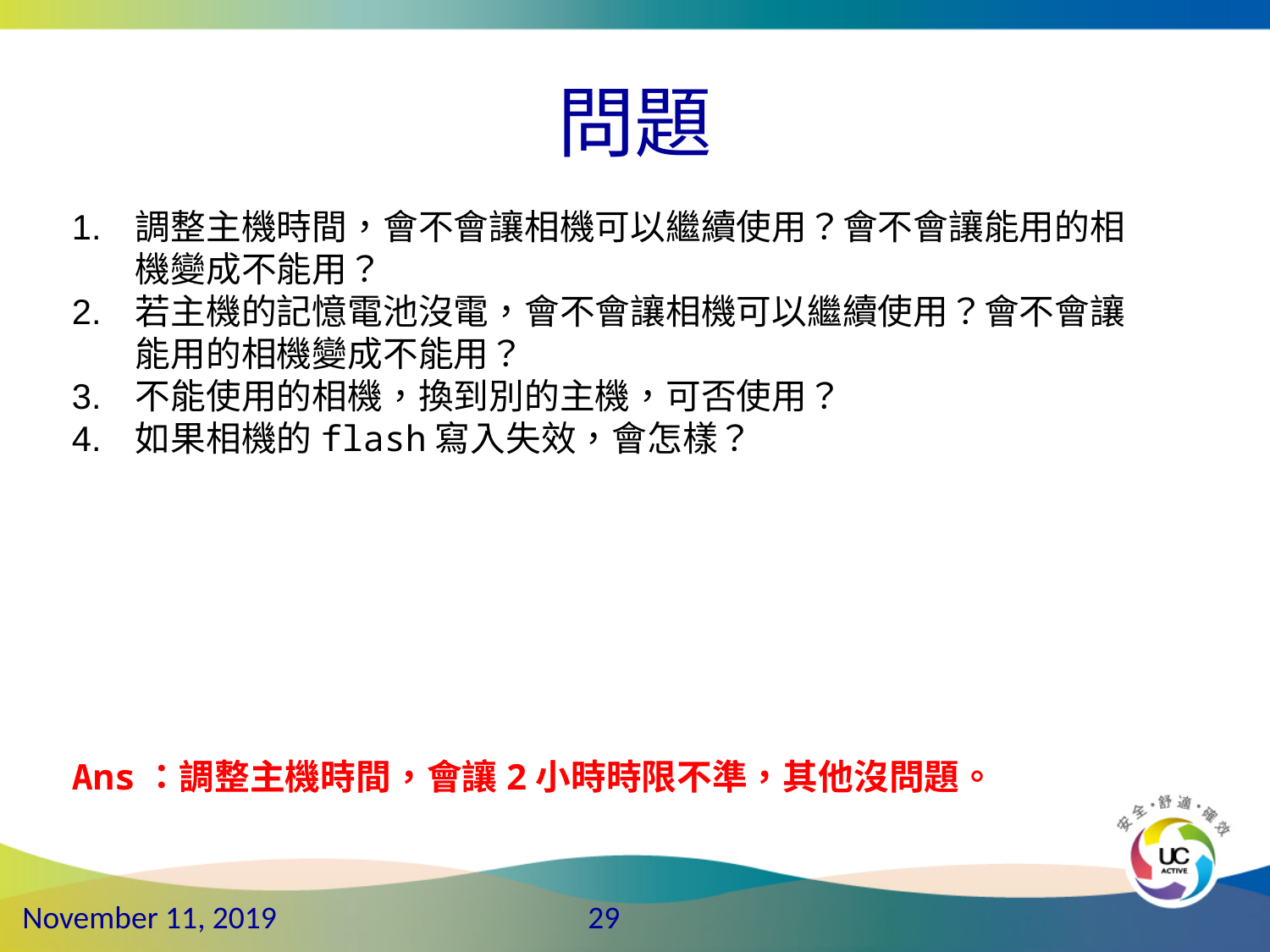

# 問題
調整主機時間，會不會讓相機可以繼續使用？會不會讓能用的相機變成不能用？
若主機的記憶電池沒電，會不會讓相機可以繼續使用？會不會讓能用的相機變成不能用？
不能使用的相機，換到別的主機，可否使用？
如果相機的flash寫入失效，會怎樣？

Ans：調整主機時間，會讓2小時時限不準，其他沒問題。